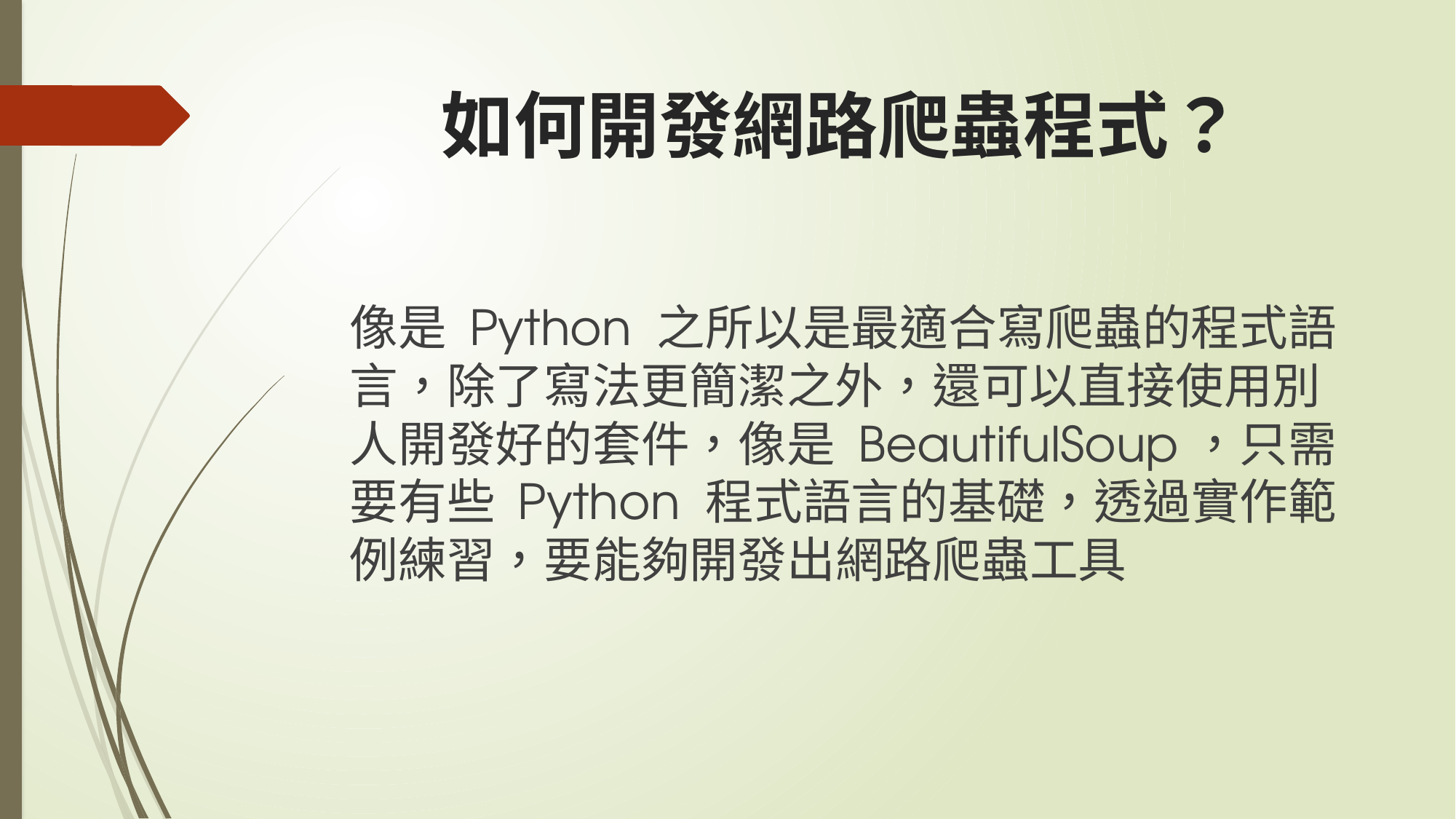

# 如何開發網路爬蟲程式？
像是 Python 之所以是最適合寫爬蟲的程式語言，除了寫法更簡潔之外，還可以直接使用別人開發好的套件，像是 BeautifulSoup，只需要有些 Python 程式語言的基礎，透過實作範例練習，要能夠開發出網路爬蟲工具